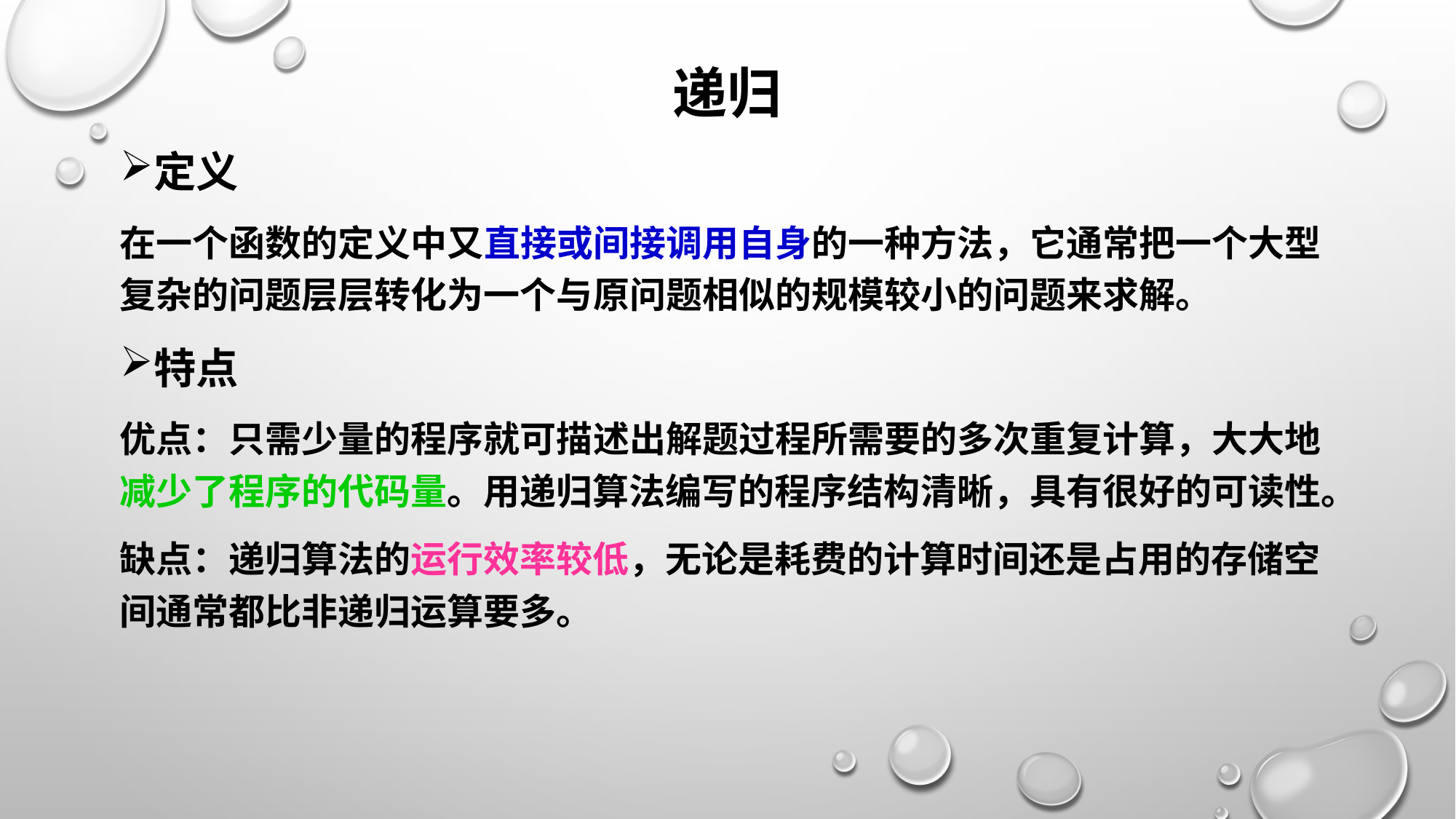

# 递归
定义
在一个函数的定义中又直接或间接调用自身的一种方法，它通常把一个大型复杂的问题层层转化为一个与原问题相似的规模较小的问题来求解。
特点
优点：只需少量的程序就可描述出解题过程所需要的多次重复计算，大大地减少了程序的代码量。用递归算法编写的程序结构清晰，具有很好的可读性。
缺点：递归算法的运行效率较低，无论是耗费的计算时间还是占用的存储空间通常都比非递归运算要多。